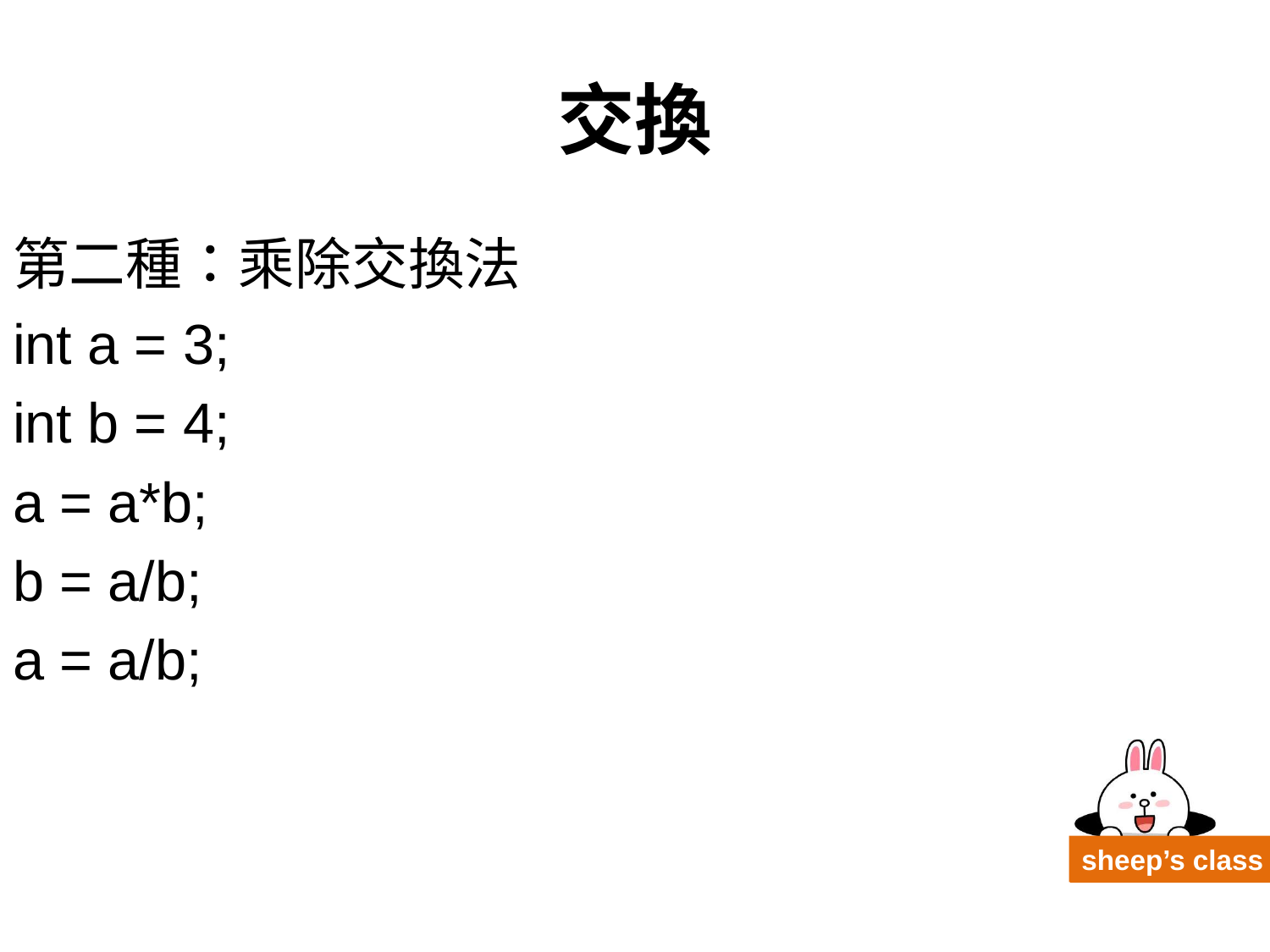

# 交換
第二種：乘除交換法
int a = 3;
int b = 4;
a = a*b;
b = a/b;
a = a/b;